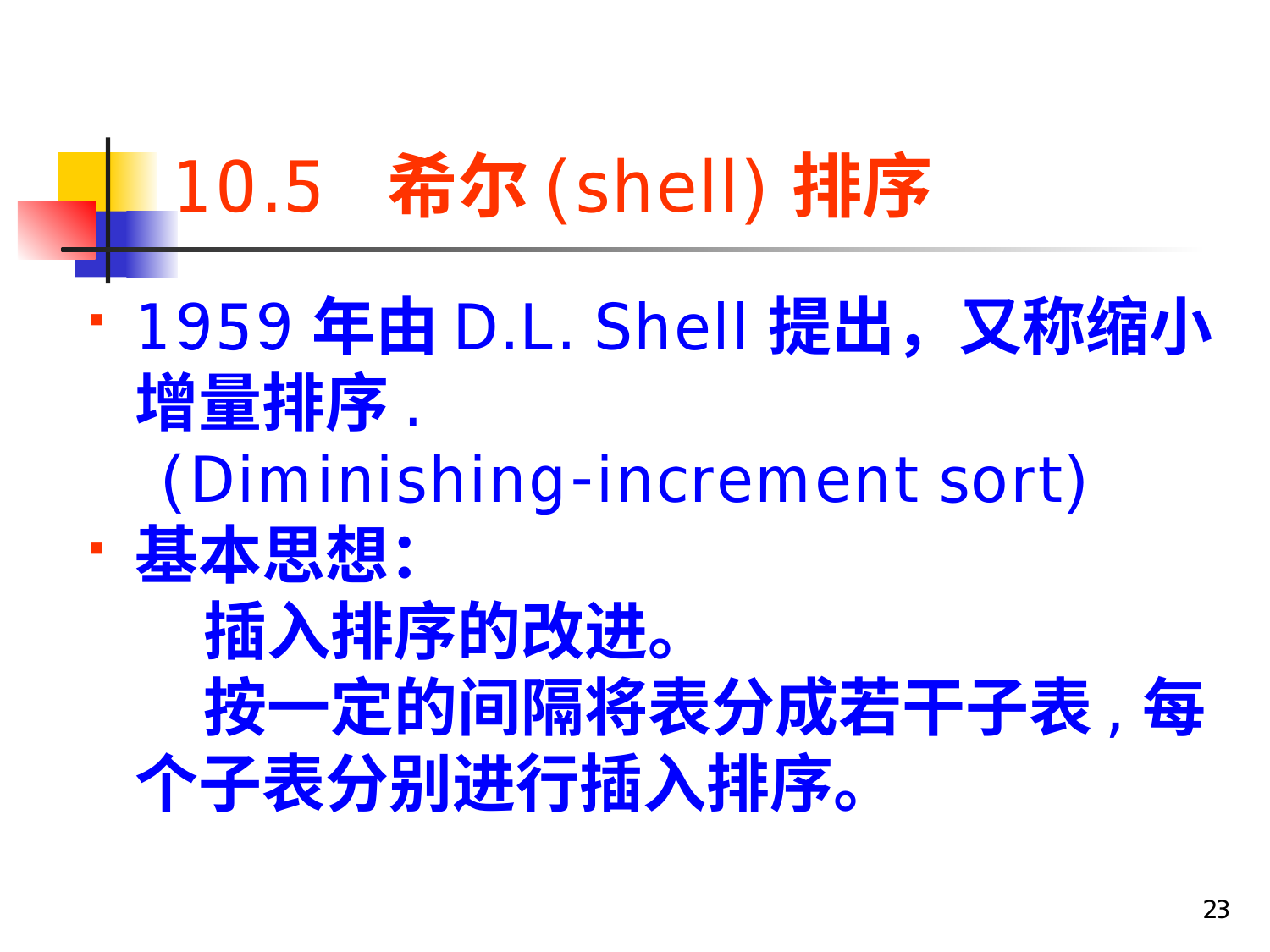

# 10.5  希尔(shell)排序
1959年由D.L. Shell提出，又称缩小增量排序.
    (Diminishing-increment sort)
基本思想：
       插入排序的改进。
       按一定的间隔将表分成若干子表,每个子表分别进行插入排序。
23